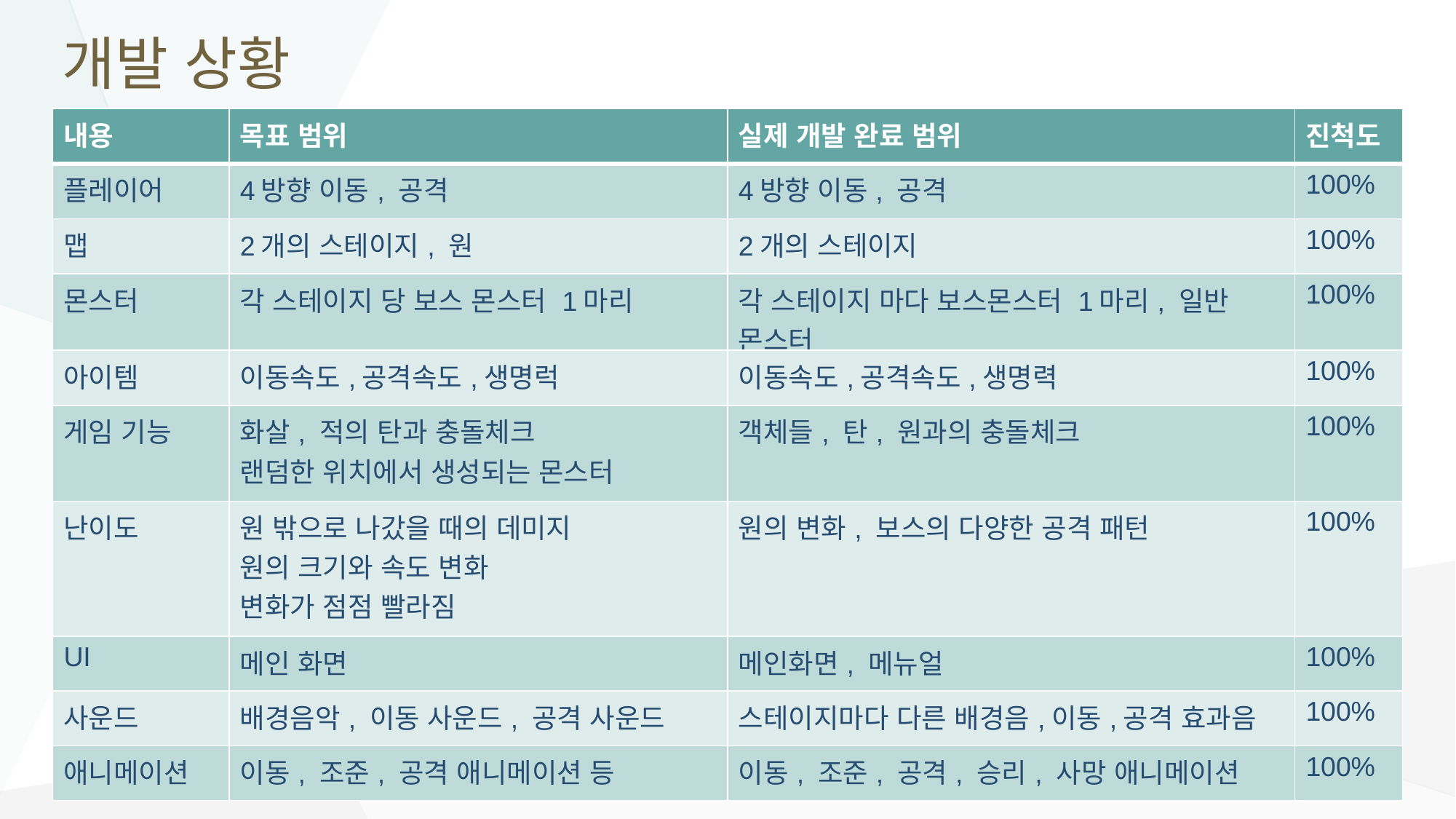

# 개발 상황
| 내용 | 목표 범위 | 실제 개발 완료 범위 | 진척도 |
| --- | --- | --- | --- |
| 플레이어 | 4방향 이동, 공격 | 4방향 이동, 공격 | 100% |
| 맵 | 2개의 스테이지, 원 | 2개의 스테이지 | 100% |
| 몬스터 | 각 스테이지 당 보스 몬스터 1마리 | 각 스테이지 마다 보스몬스터 1마리, 일반 몬스터 | 100% |
| 아이템 | 이동속도,공격속도,생명럭 | 이동속도,공격속도,생명력 | 100% |
| 게임 기능 | 화살, 적의 탄과 충돌체크 랜덤한 위치에서 생성되는 몬스터 | 객체들, 탄, 원과의 충돌체크 | 100% |
| 난이도 | 원 밖으로 나갔을 때의 데미지 원의 크기와 속도 변화 변화가 점점 빨라짐 | 원의 변화, 보스의 다양한 공격 패턴 | 100% |
| UI | 메인 화면 | 메인화면, 메뉴얼 | 100% |
| 사운드 | 배경음악, 이동 사운드, 공격 사운드 | 스테이지마다 다른 배경음,이동,공격 효과음 | 100% |
| 애니메이션 | 이동, 조준, 공격 애니메이션 등 | 이동, 조준, 공격, 승리, 사망 애니메이션 | 100% |
Week of Nov 4